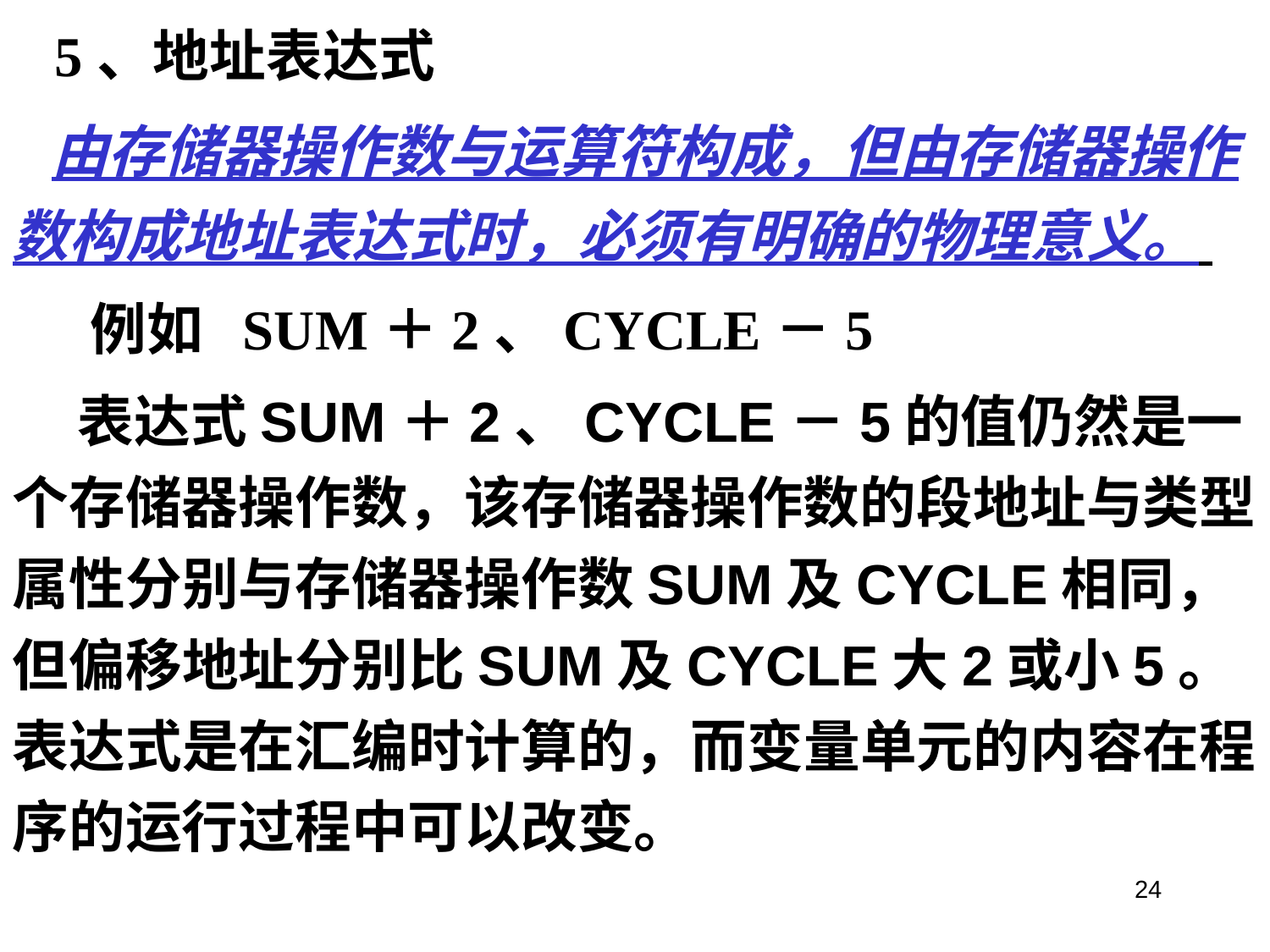

5、地址表达式
  由存储器操作数与运算符构成，但由存储器操作数构成地址表达式时，必须有明确的物理意义。
     例如  SUM＋2、CYCLE－5
    表达式SUM＋2、CYCLE－5的值仍然是一个存储器操作数，该存储器操作数的段地址与类型属性分别与存储器操作数SUM及CYCLE相同，但偏移地址分别比SUM及CYCLE大2或小5。表达式是在汇编时计算的，而变量单元的内容在程序的运行过程中可以改变。
24